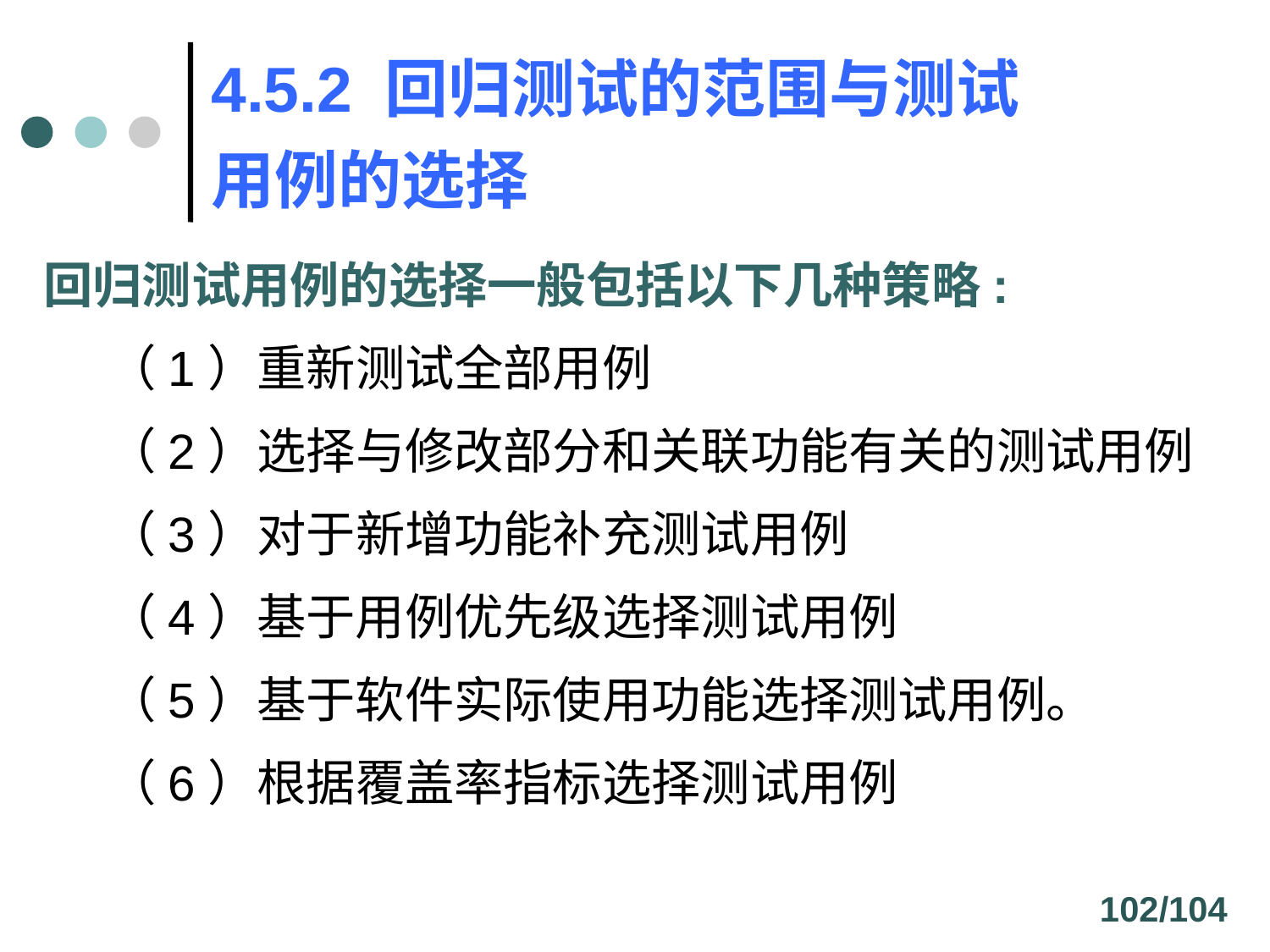

# 4.5.2 回归测试的范围与测试用例的选择
回归测试用例的选择一般包括以下几种策略:
（1）重新测试全部用例
（2）选择与修改部分和关联功能有关的测试用例
（3）对于新增功能补充测试用例
（4）基于用例优先级选择测试用例
（5）基于软件实际使用功能选择测试用例。
（6）根据覆盖率指标选择测试用例
102/104